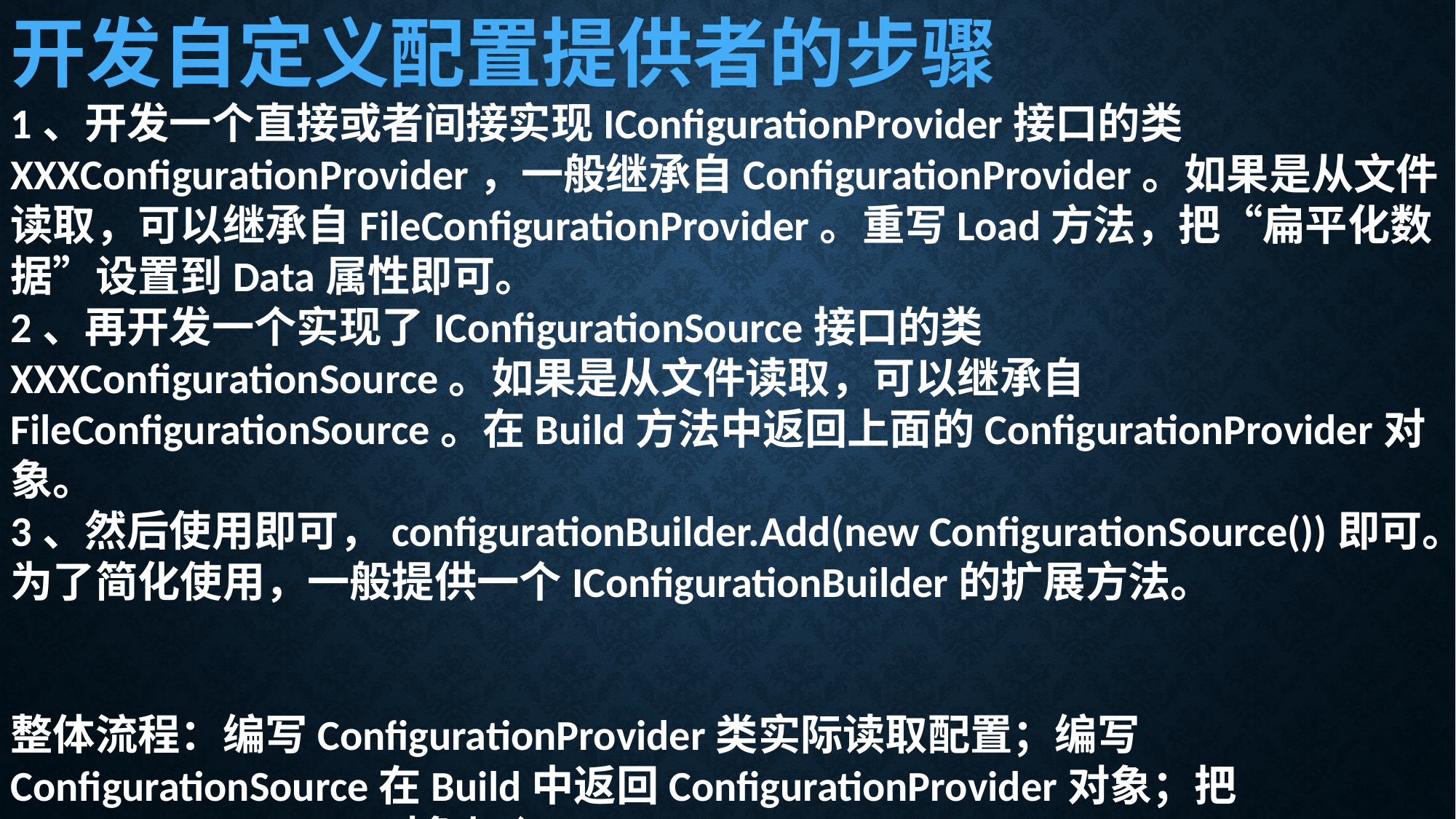

开发自定义配置提供者的步骤
1、开发一个直接或者间接实现IConfigurationProvider接口的类XXXConfigurationProvider，一般继承自ConfigurationProvider。如果是从文件读取，可以继承自FileConfigurationProvider。重写Load方法，把“扁平化数据”设置到Data属性即可。
2、再开发一个实现了IConfigurationSource接口的类XXXConfigurationSource。如果是从文件读取，可以继承自FileConfigurationSource。在Build方法中返回上面的ConfigurationProvider对象。
3、然后使用即可，configurationBuilder.Add(new ConfigurationSource())即可。为了简化使用，一般提供一个IConfigurationBuilder的扩展方法。

整体流程：编写ConfigurationProvider类实际读取配置；编写ConfigurationSource在Build中返回ConfigurationProvider对象；把ConfigurationSource对象加入IConfigurationBuilder。